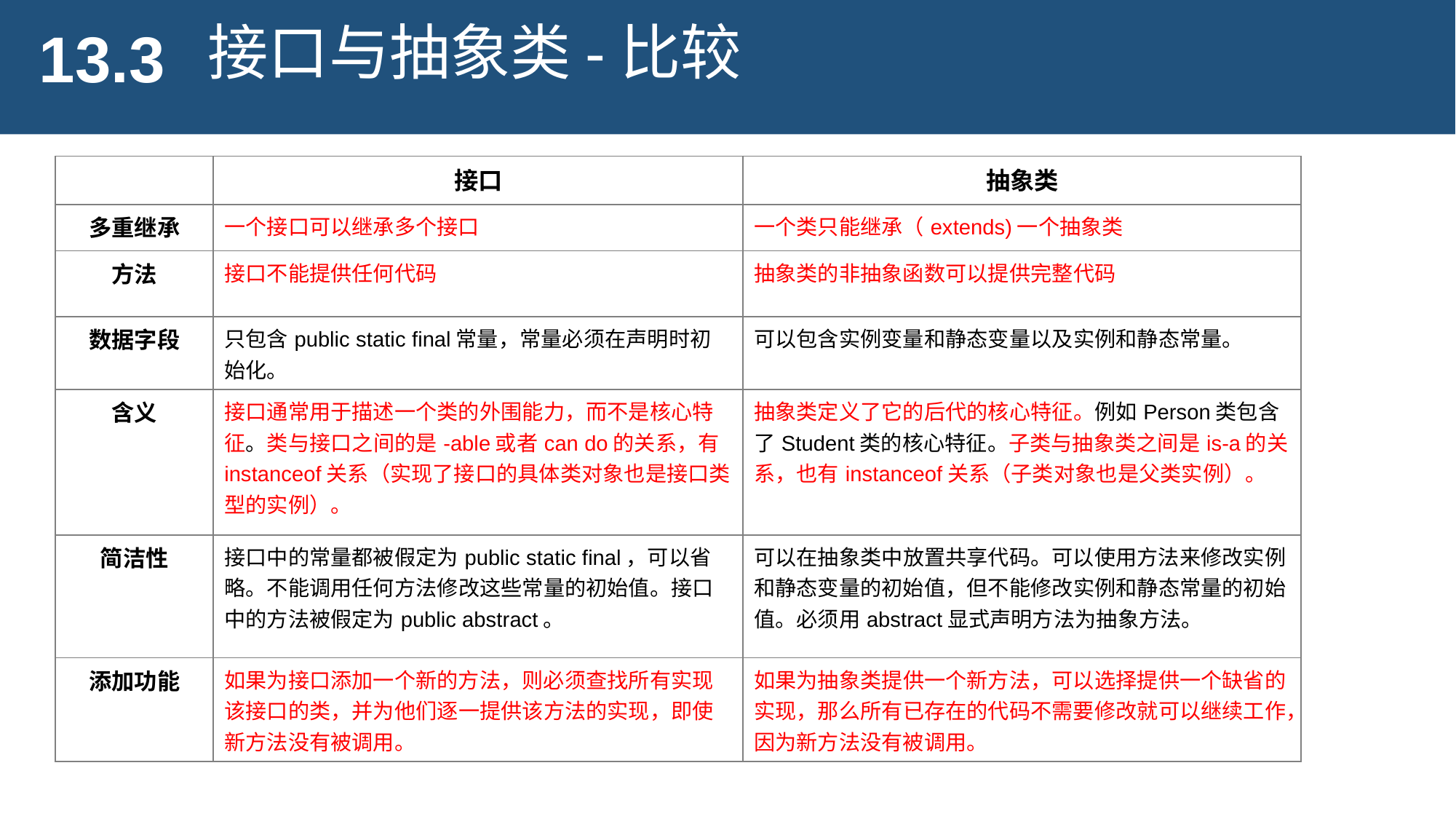

接口与抽象类-比较
13.3
|  | 接口 | 抽象类 |
| --- | --- | --- |
| 多重继承 | 一个接口可以继承多个接口 | 一个类只能继承（extends)一个抽象类 |
| 方法 | 接口不能提供任何代码 | 抽象类的非抽象函数可以提供完整代码 |
| 数据字段 | 只包含public static final常量，常量必须在声明时初始化。 | 可以包含实例变量和静态变量以及实例和静态常量。 |
| 含义 | 接口通常用于描述一个类的外围能力，而不是核心特征。类与接口之间的是-able或者can do的关系，有instanceof关系（实现了接口的具体类对象也是接口类型的实例）。 | 抽象类定义了它的后代的核心特征。例如Person类包含了Student类的核心特征。子类与抽象类之间是is-a的关系，也有instanceof关系（子类对象也是父类实例）。 |
| 简洁性 | 接口中的常量都被假定为public static final，可以省略。不能调用任何方法修改这些常量的初始值。接口中的方法被假定为public abstract。 | 可以在抽象类中放置共享代码。可以使用方法来修改实例和静态变量的初始值，但不能修改实例和静态常量的初始值。必须用abstract显式声明方法为抽象方法。 |
| 添加功能 | 如果为接口添加一个新的方法，则必须查找所有实现该接口的类，并为他们逐一提供该方法的实现，即使新方法没有被调用。 | 如果为抽象类提供一个新方法，可以选择提供一个缺省的实现，那么所有已存在的代码不需要修改就可以继续工作，因为新方法没有被调用。 |